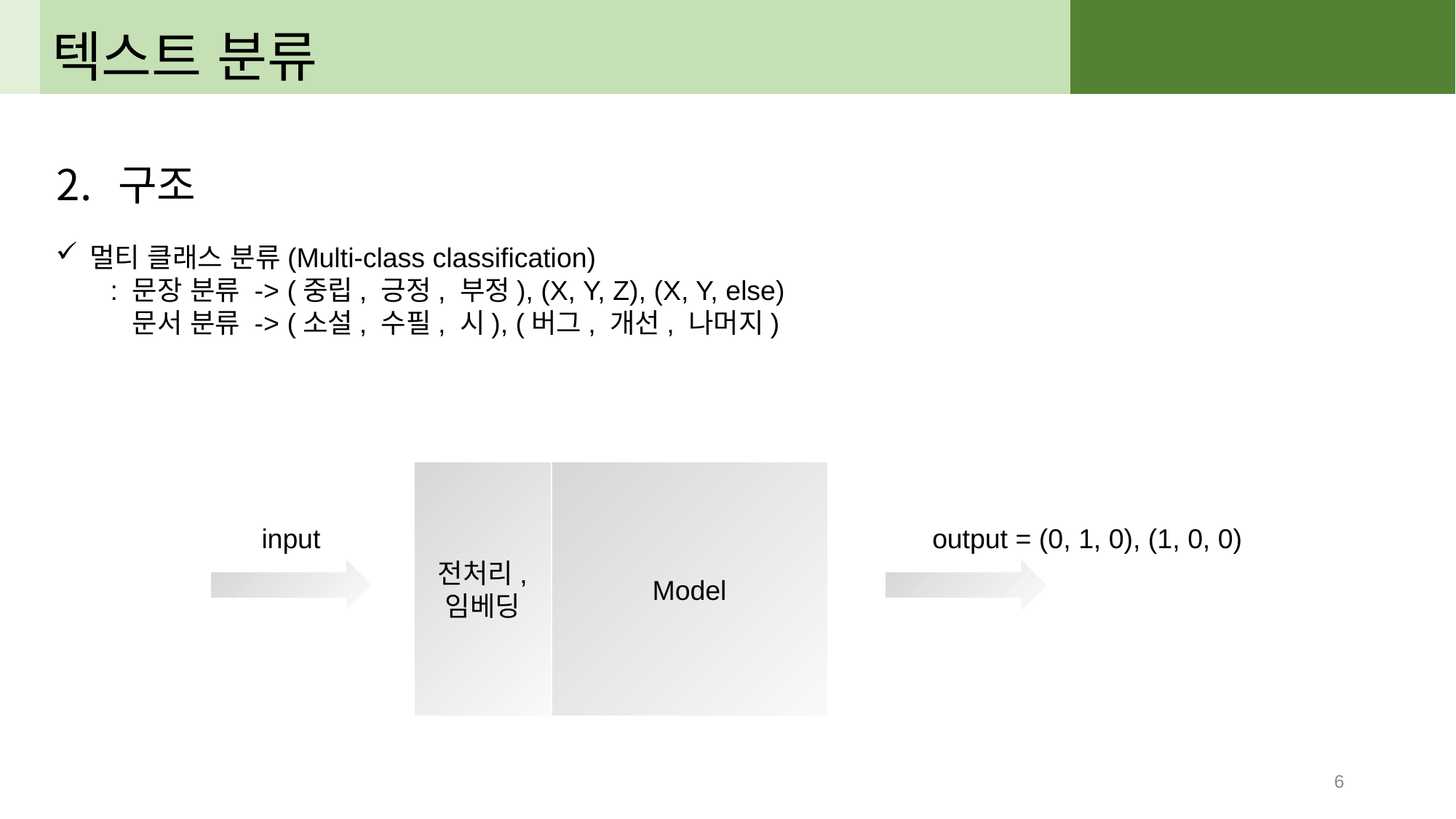

텍스트 분류

구조
멀티 클래스 분류(Multi-class classification)
: 문장 분류 -> (중립, 긍정, 부정), (X, Y, Z), (X, Y, else)
  문서 분류 -> (소설, 수필, 시), (버그, 개선, 나머지)
전처리,
임베딩
Model
input
output = (0, 1, 0), (1, 0, 0)

6